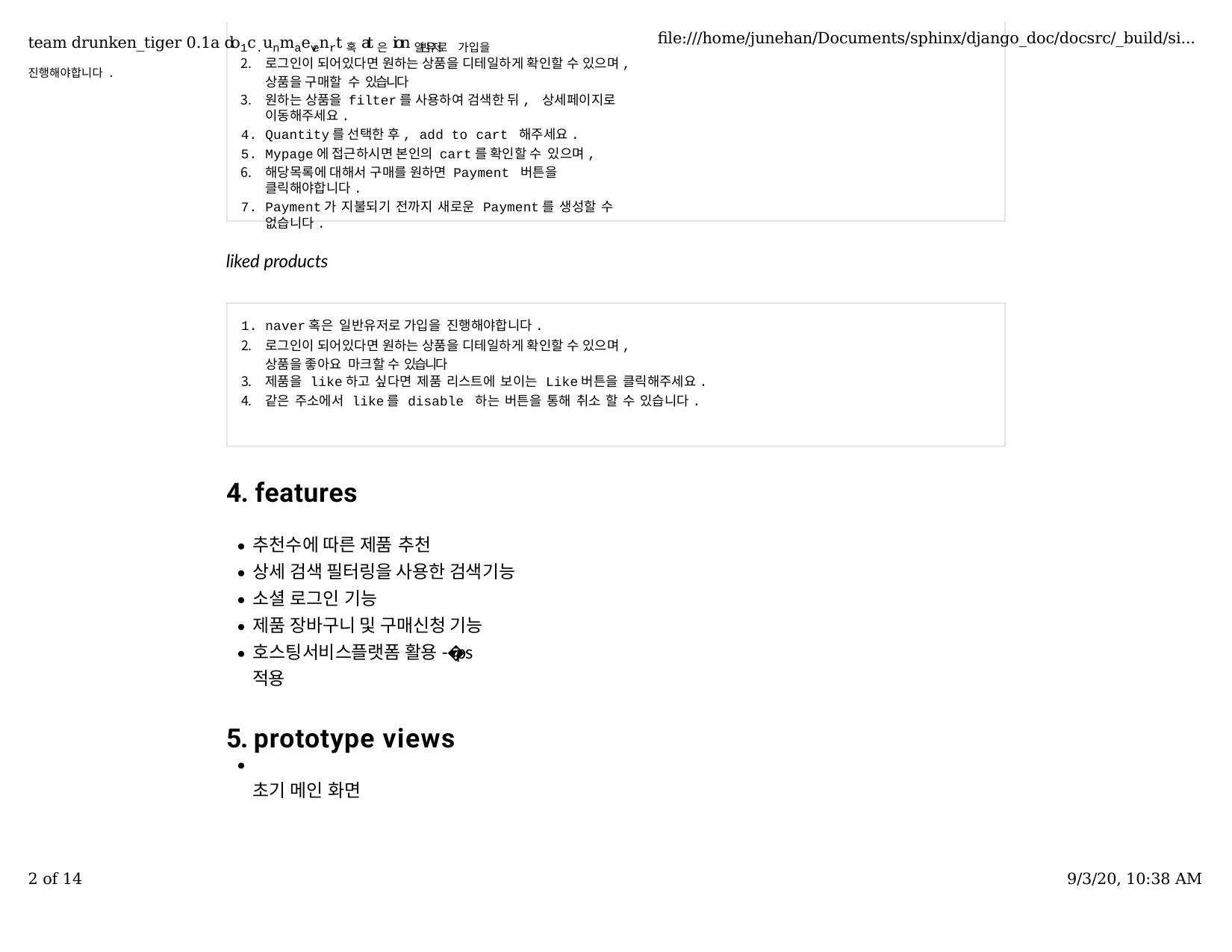

team drunken_tiger 0.1a do1c.unmaevenrt혹at은ion일반유저로 가입을 진행해야합니다.
ﬁle:///home/junehan/Documents/sphinx/django_doc/docsrc/_build/si...
로그인이 되어있다면 원하는 상품을 디테일하게 확인할 수 있으며,  상품을 구매할  수 있습니다
.
원하는 상품을 filter를 사용하여 검색한 뒤, 상세페이지로 이동해주세요.
Quantity를 선택한 후, add to cart 해주세요.
Mypage에 접근하시면 본인의 cart를 확인할 수 있으며,
해당목록에 대해서 구매를 원하면 Payment 버튼을 클릭해야합니다.
Payment가 지불되기 전까지 새로운 Payment를 생성할 수 없습니다.
liked products

naver혹은 일반유저로 가입을 진행해야합니다.
로그인이 되어있다면 원하는 상품을 디테일하게 확인할 수 있으며,  상품을 좋아요  마크할 수 있습니다
.
제품을 like하고 싶다면 제품 리스트에 보이는 Like버튼을 클릭해주세요.
같은 주소에서 like를 disable 하는 버튼을 통해 취소 할 수 있습니다.
4. features
추천수에 따른 제품 추천
상세 검색 필터링을 사용한 검색기능  소셜 로그인 기능
제품 장바구니 및 구매신청 기능  호스팅서비스플랫폼 활용-�ps적용
5. prototype views
초기 메인 화면

2 of 14
9/3/20, 10:38 AM